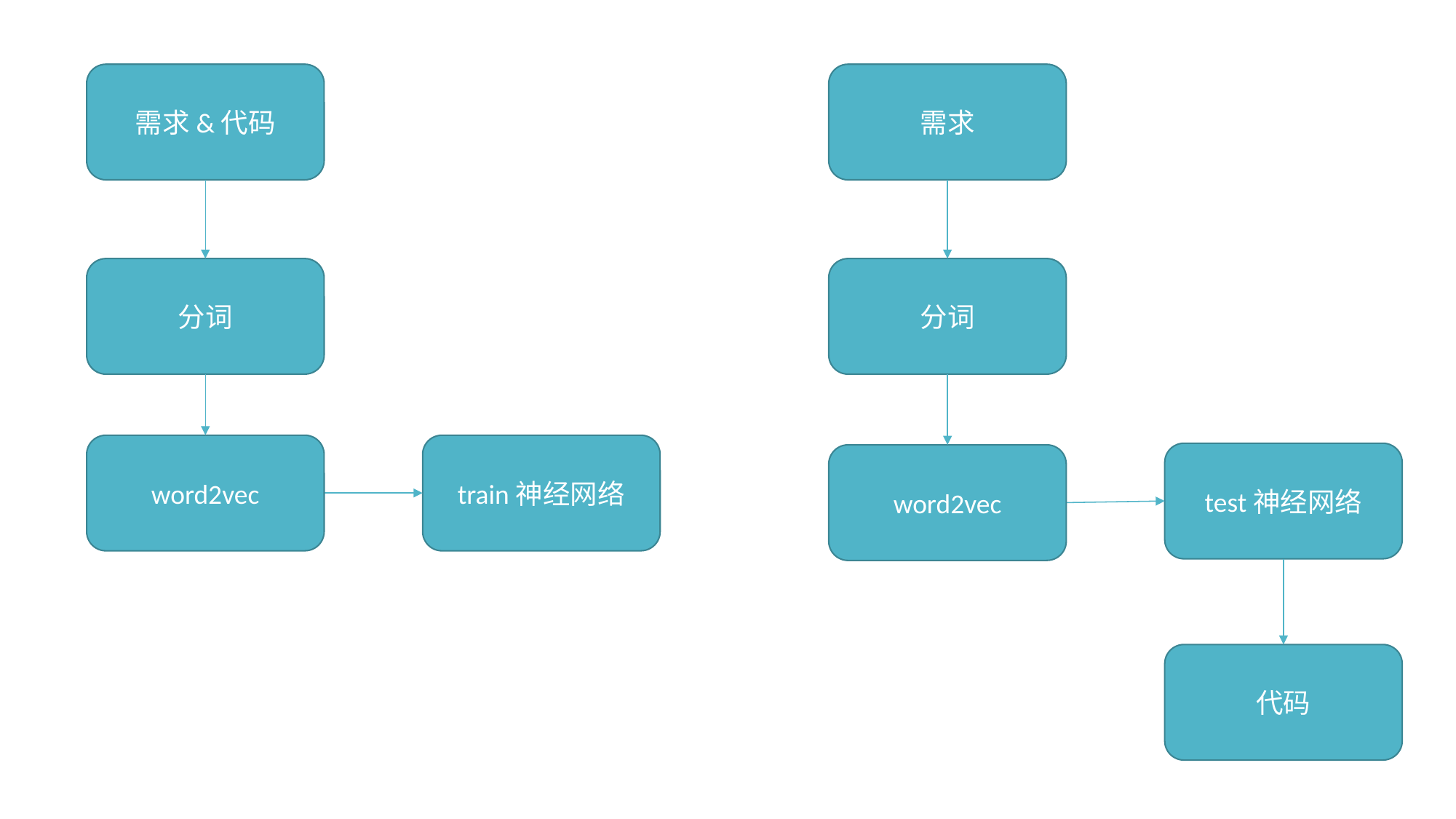

需求&代码
需求
分词
分词
word2vec
train神经网络
test神经网络
word2vec
代码